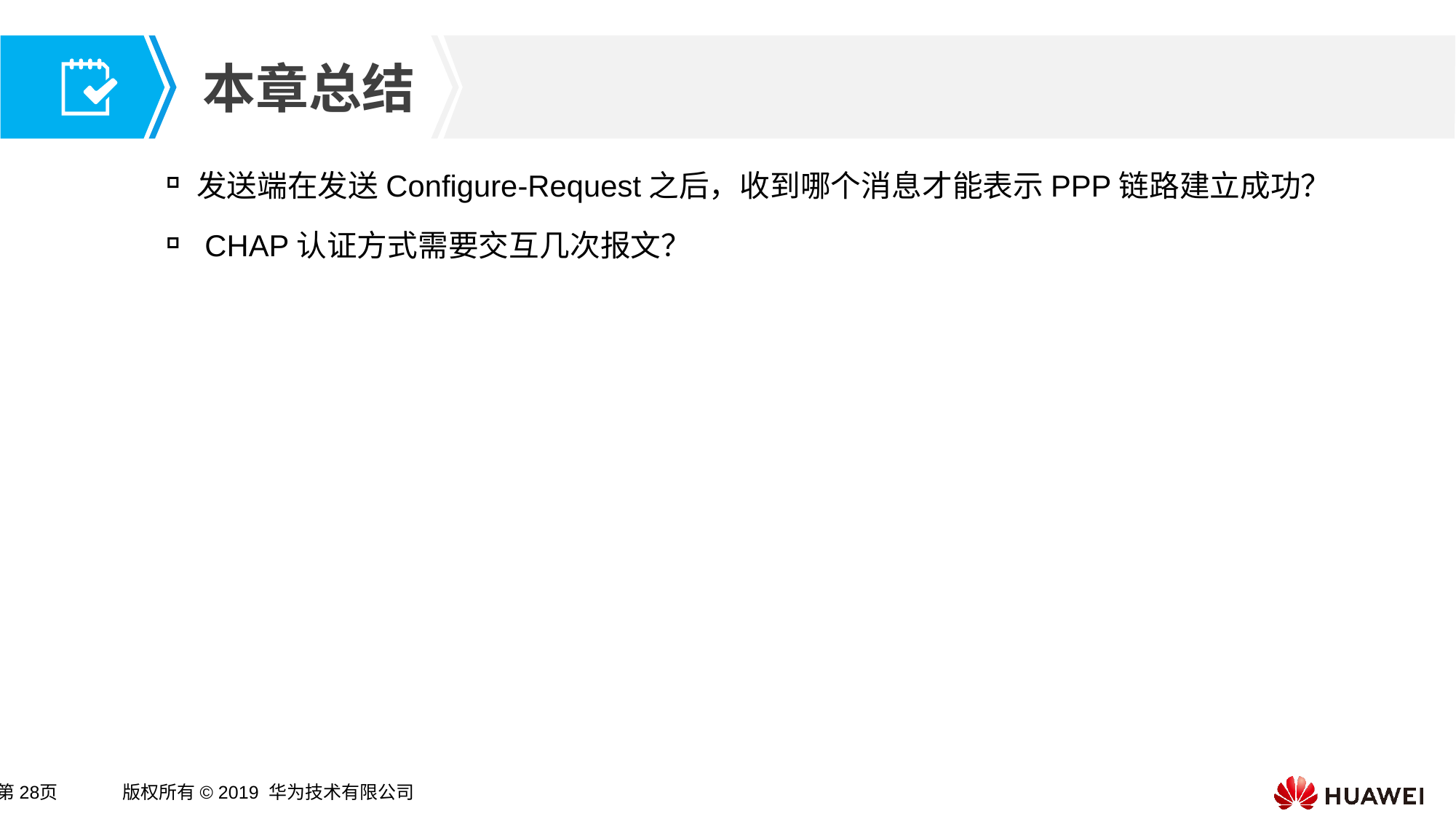

发送端在发送Configure-Request之后，收到哪个消息才能表示PPP链路建立成功？
 CHAP认证方式需要交互几次报文？